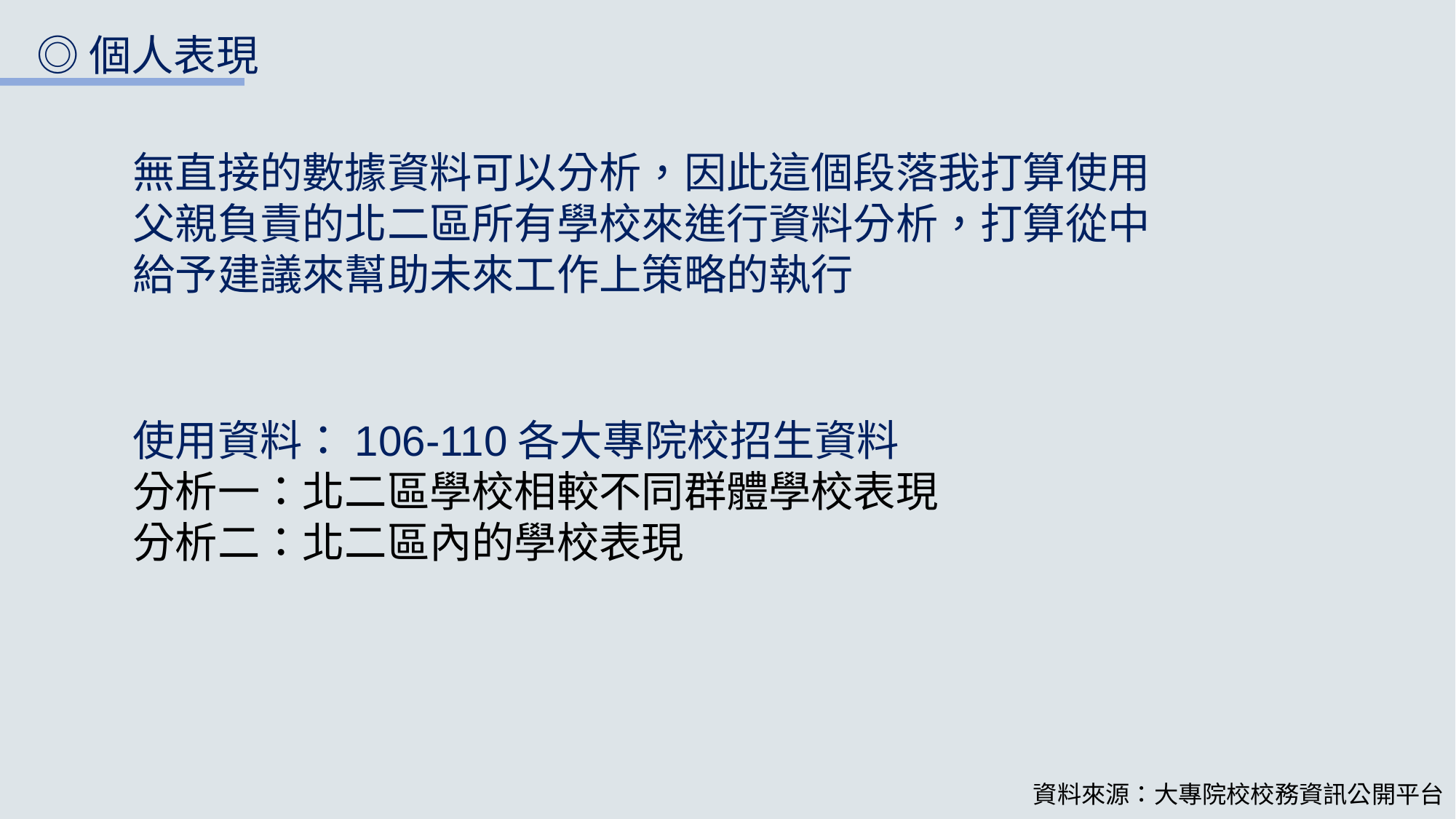

◎個人表現

無直接的數據資料可以分析，因此這個段落我打算使用父親負責的北二區所有學校來進行資料分析，打算從中給予建議來幫助未來工作上策略的執行
使用資料：106-110各大專院校招生資料
分析一：北二區學校相較不同群體學校表現
分析二：北二區內的學校表現
資料來源：大專院校校務資訊公開平台